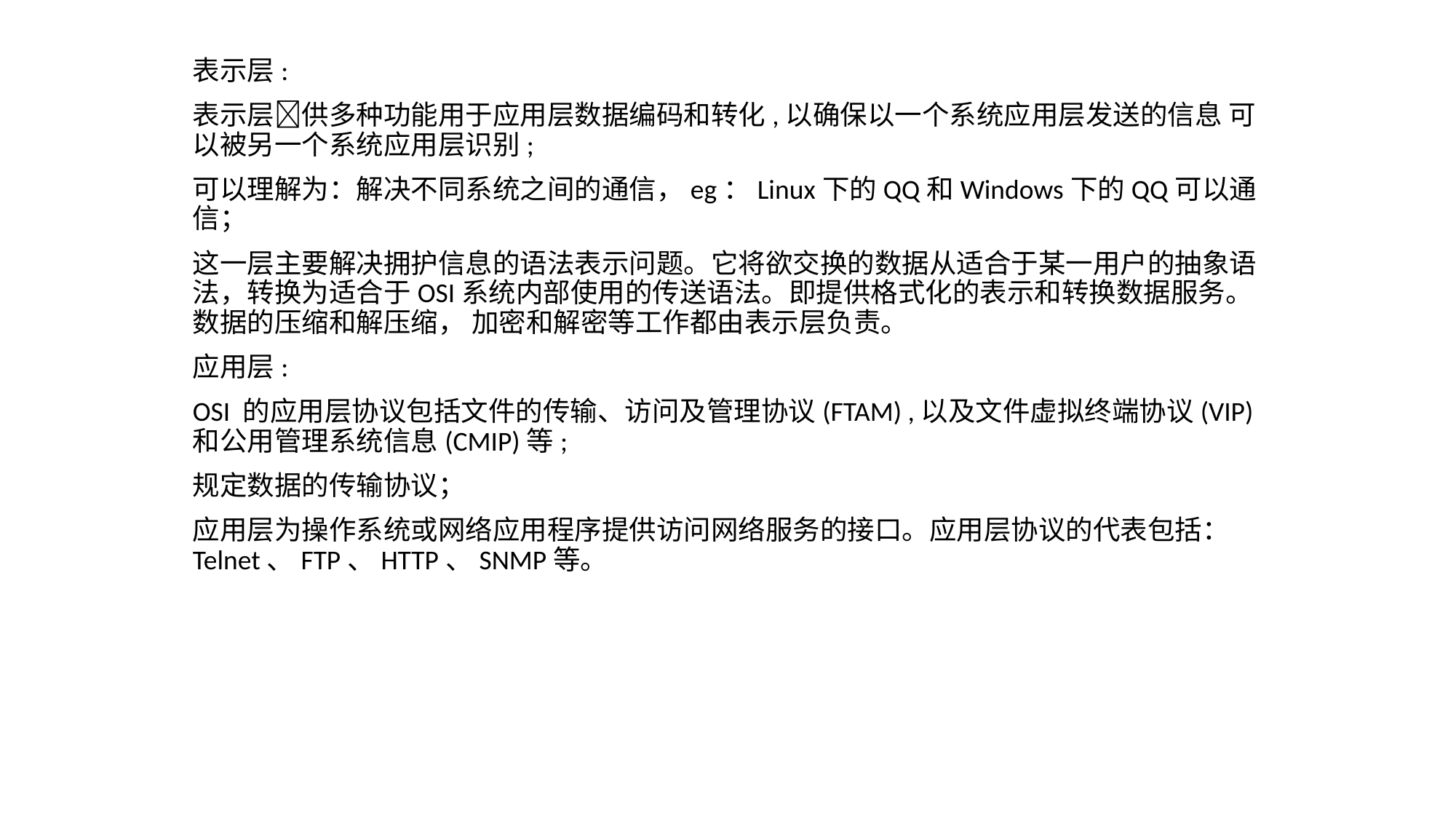

表示层:
表示层􏰁供多种功能用于应用层数据编码和转化,以确保以一个系统应用层发送的信息 可以被另一个系统应用层识别;
可以理解为：解决不同系统之间的通信，eg：Linux下的QQ和Windows下的QQ可以通信；
这一层主要解决拥护信息的语法表示问题。它将欲交换的数据从适合于某一用户的抽象语法，转换为适合于OSI系统内部使用的传送语法。即提供格式化的表示和转换数据服务。数据的压缩和解压缩， 加密和解密等工作都由表示层负责。
应用层:
OSI 的应用层协议包括文件的传输、访问及管理协议(FTAM) ,以及文件虚拟终端协议(VIP)和公用管理系统信息(CMIP)等;
规定数据的传输协议；
应用层为操作系统或网络应用程序提供访问网络服务的接口。应用层协议的代表包括：Telnet、FTP、HTTP、SNMP等。